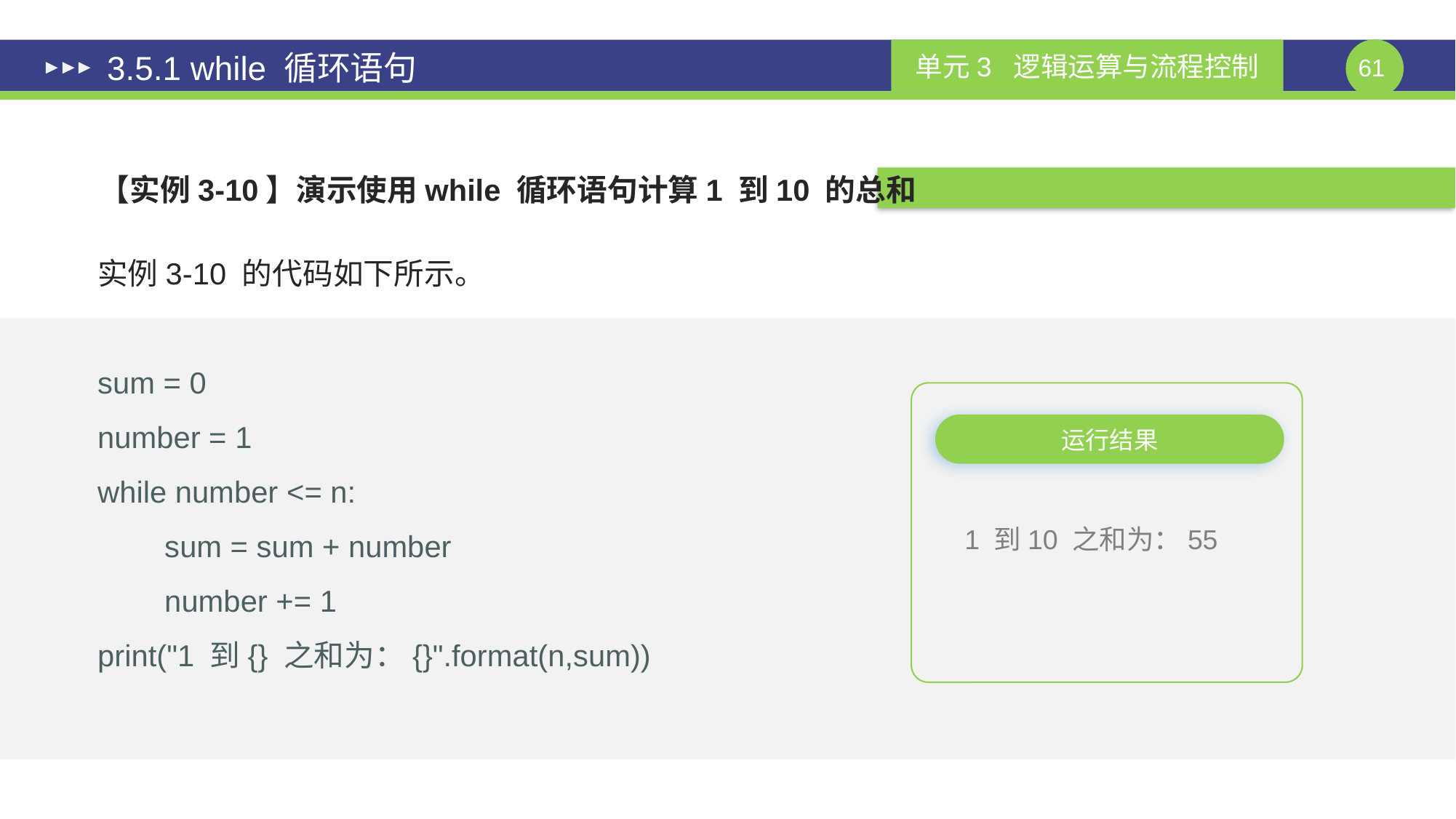

# 3.5.1 while 循环语句
【实例3-10】演示使用while 循环语句计算1 到10 的总和

实例3-10 的代码如下所示。

sum = 0
number = 1
while number <= n:
        sum = sum + number
        number += 1
print("1 到{} 之和为：{}".format(n,sum))

运行结果
1 到10 之和为：55